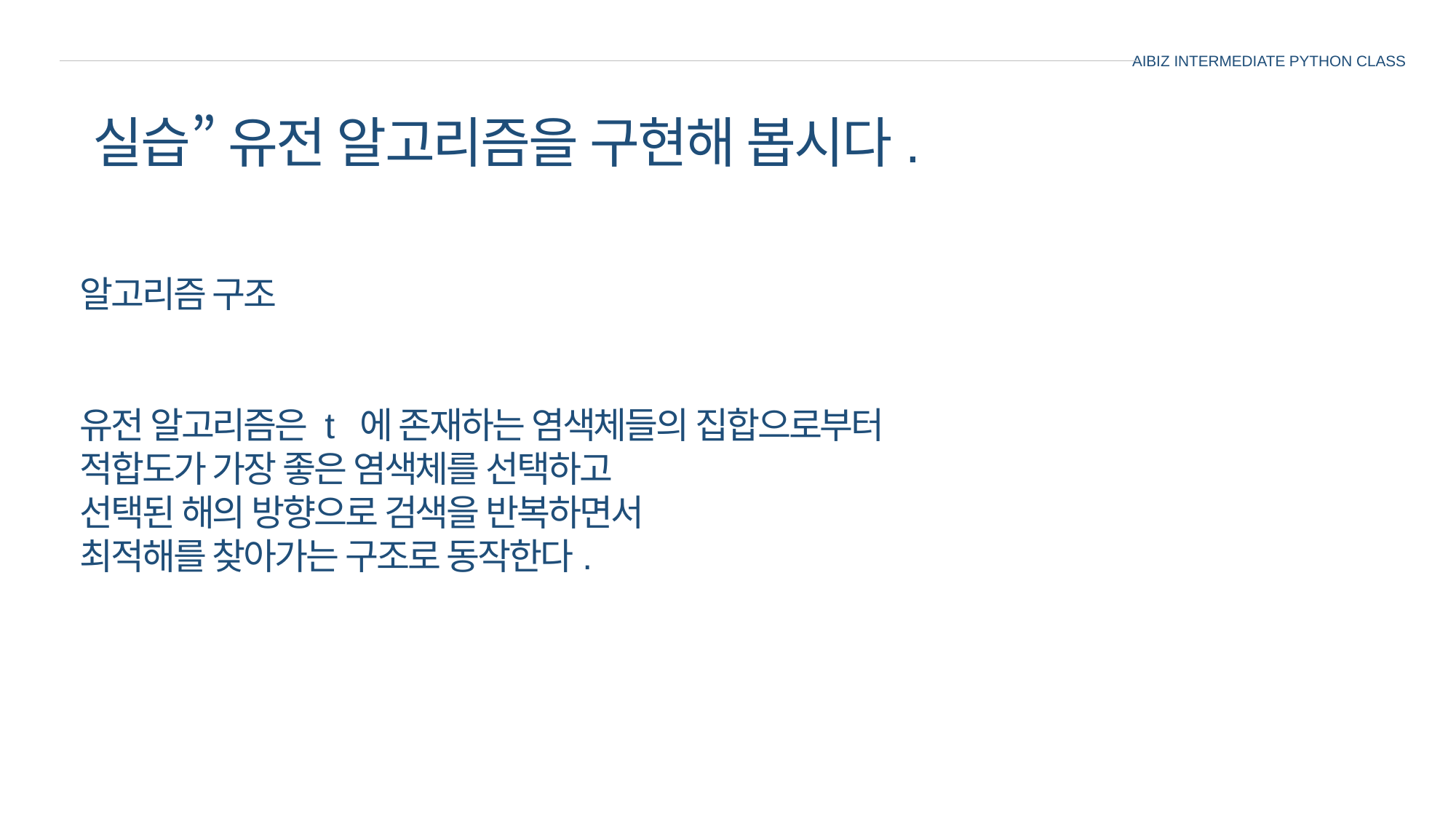

AIBIZ INTERMEDIATE PYTHON CLASS
실습” 유전 알고리즘을 구현해 봅시다.
알고리즘 구조

유전 알고리즘은 t  에 존재하는 염색체들의 집합으로부터
적합도가 가장 좋은 염색체를 선택하고
선택된 해의 방향으로 검색을 반복하면서
최적해를 찾아가는 구조로 동작한다.